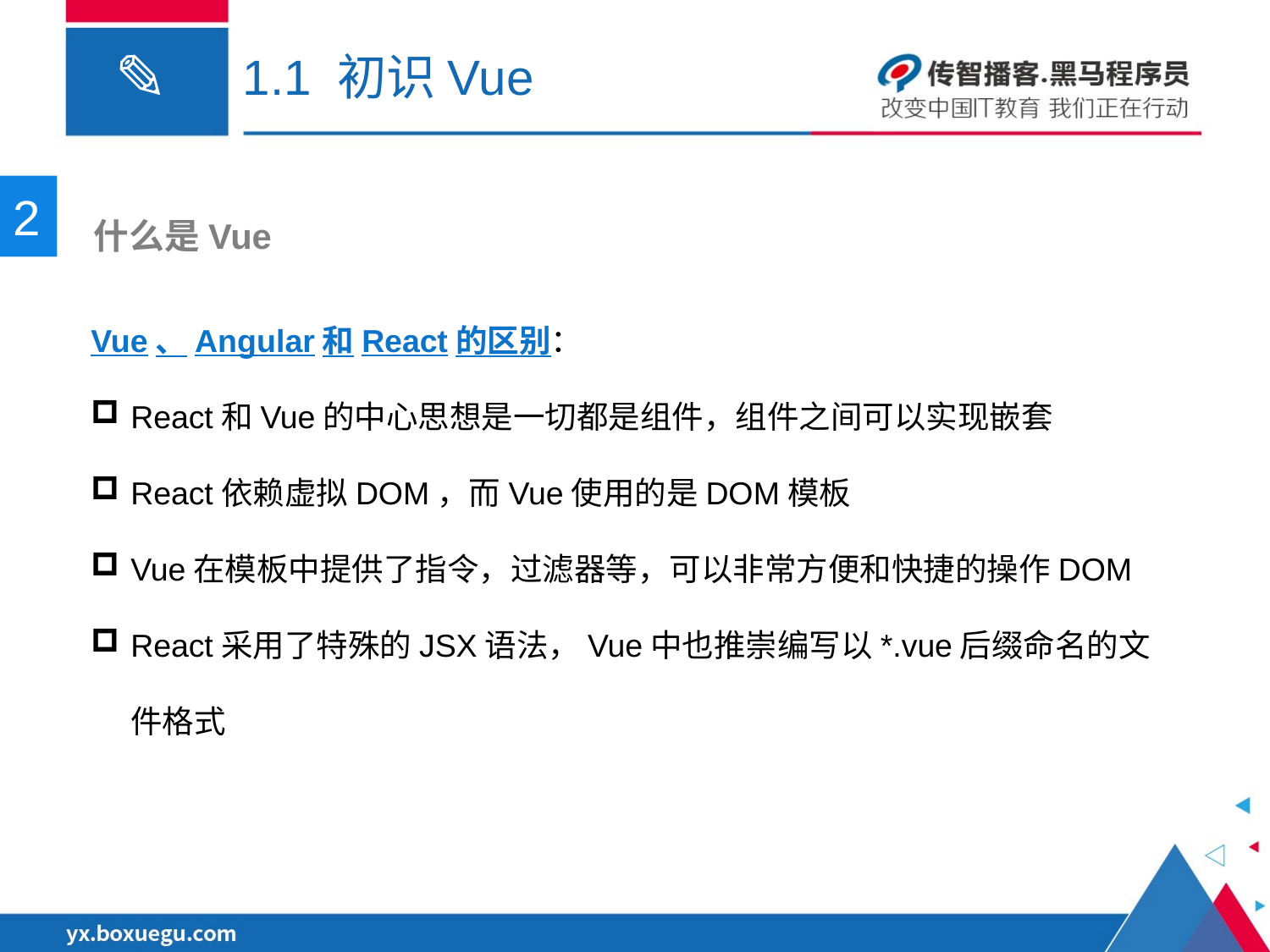

# 1.1 初识Vue

2
  什么是Vue
Vue、Angular和React的区别：
React和Vue的中心思想是一切都是组件，组件之间可以实现嵌套
React依赖虚拟DOM，而Vue使用的是DOM模板
Vue在模板中提供了指令，过滤器等，可以非常方便和快捷的操作DOM
React采用了特殊的JSX语法，Vue中也推崇编写以*.vue后缀命名的文件格式